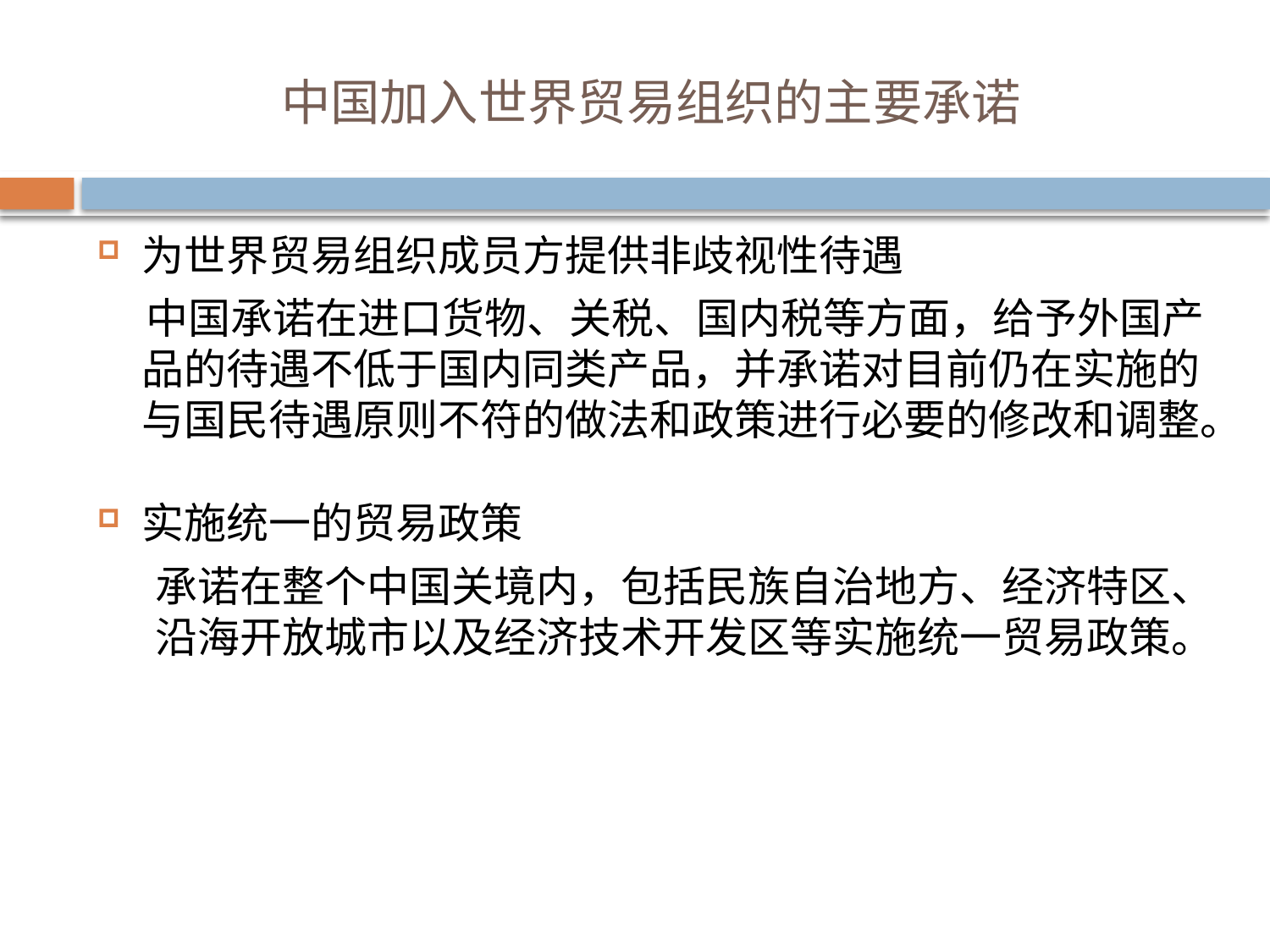

# 中国加入世界贸易组织的主要承诺
为世界贸易组织成员方提供非歧视性待遇
    中国承诺在进口货物、关税、国内税等方面，给予外国产品的待遇不低于国内同类产品，并承诺对目前仍在实施的与国民待遇原则不符的做法和政策进行必要的修改和调整。
实施统一的贸易政策
     承诺在整个中国关境内，包括民族自治地方、经济特区、
     沿海开放城市以及经济技术开发区等实施统一贸易政策。